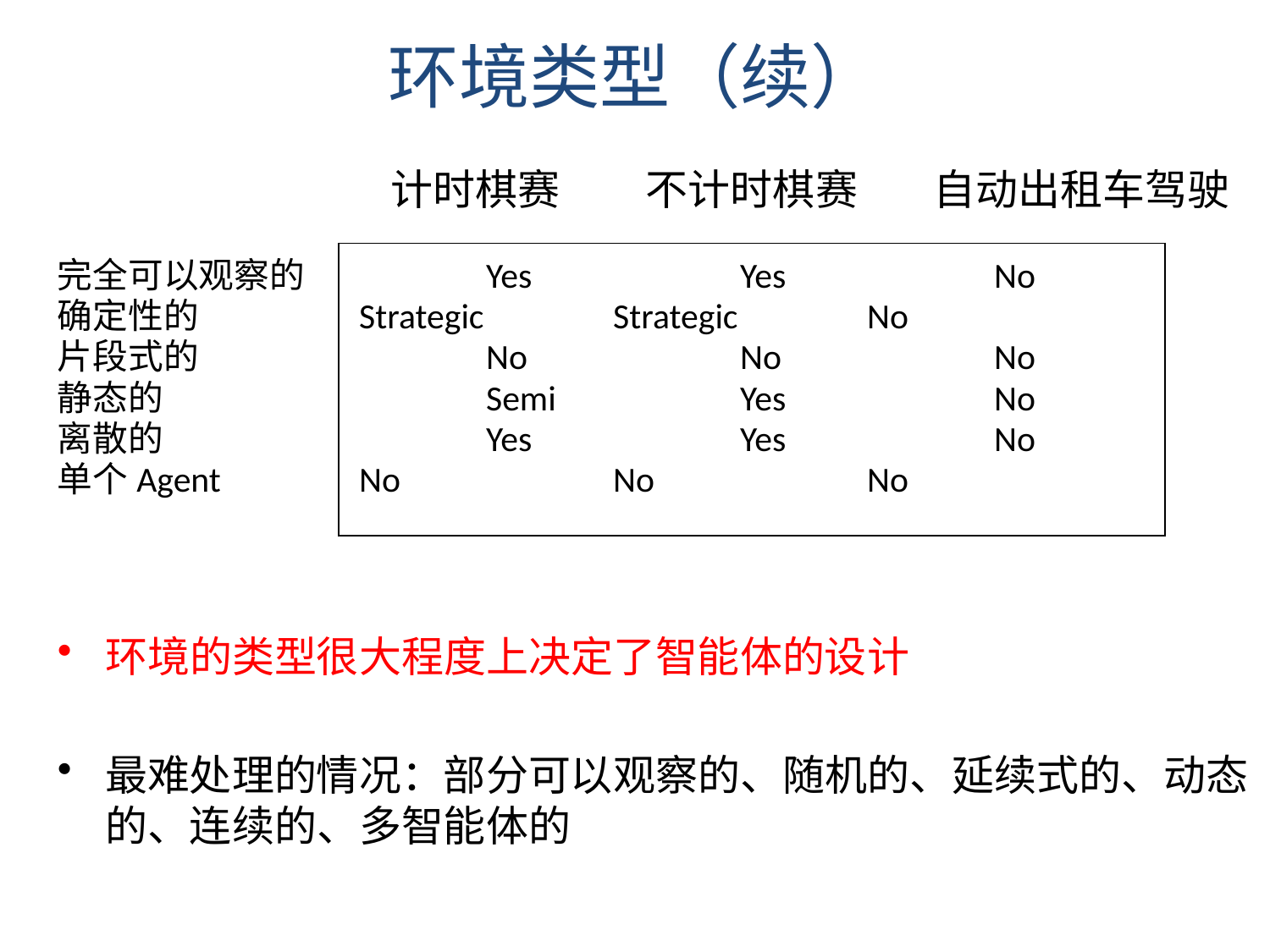

环境类型（续）
			   计时棋赛         不计时棋赛        自动出租车驾驶

完全可以观察的		Yes		Yes		No
确定性的		Strategic		Strategic		No
片段式的          		No		No		No
静态的 			Semi		Yes 		No
离散的			Yes 		Yes		No
单个Agent		No		No		No

环境的类型很大程度上决定了智能体的设计

最难处理的情况：部分可以观察的、随机的、延续式的、动态的、连续的、多智能体的
|  |
| --- |